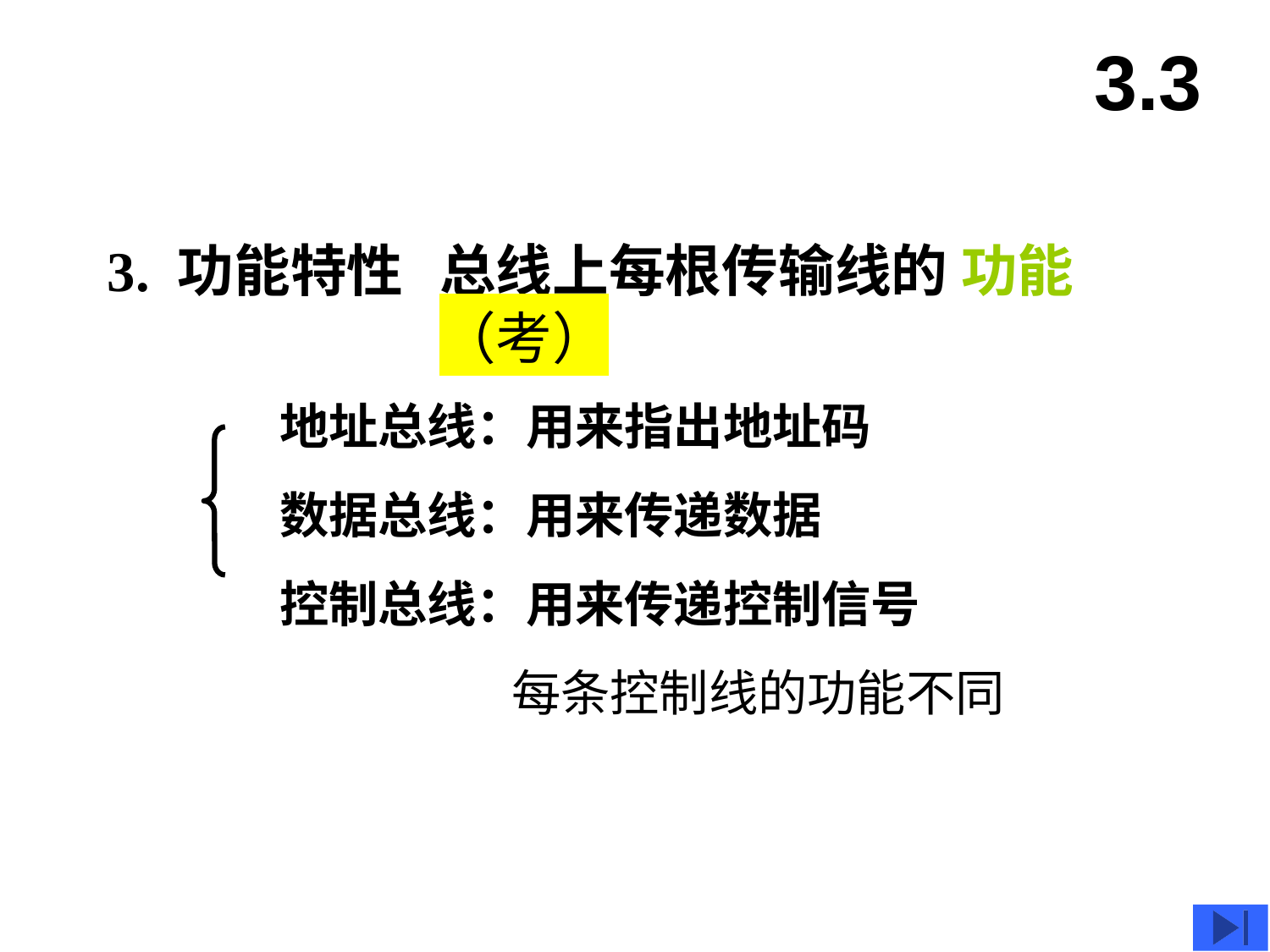

3.3
3. 功能特性
总线上每根传输线的 功能（考）
地址总线：用来指出地址码
数据总线：用来传递数据
控制总线：用来传递控制信号
                    每条控制线的功能不同